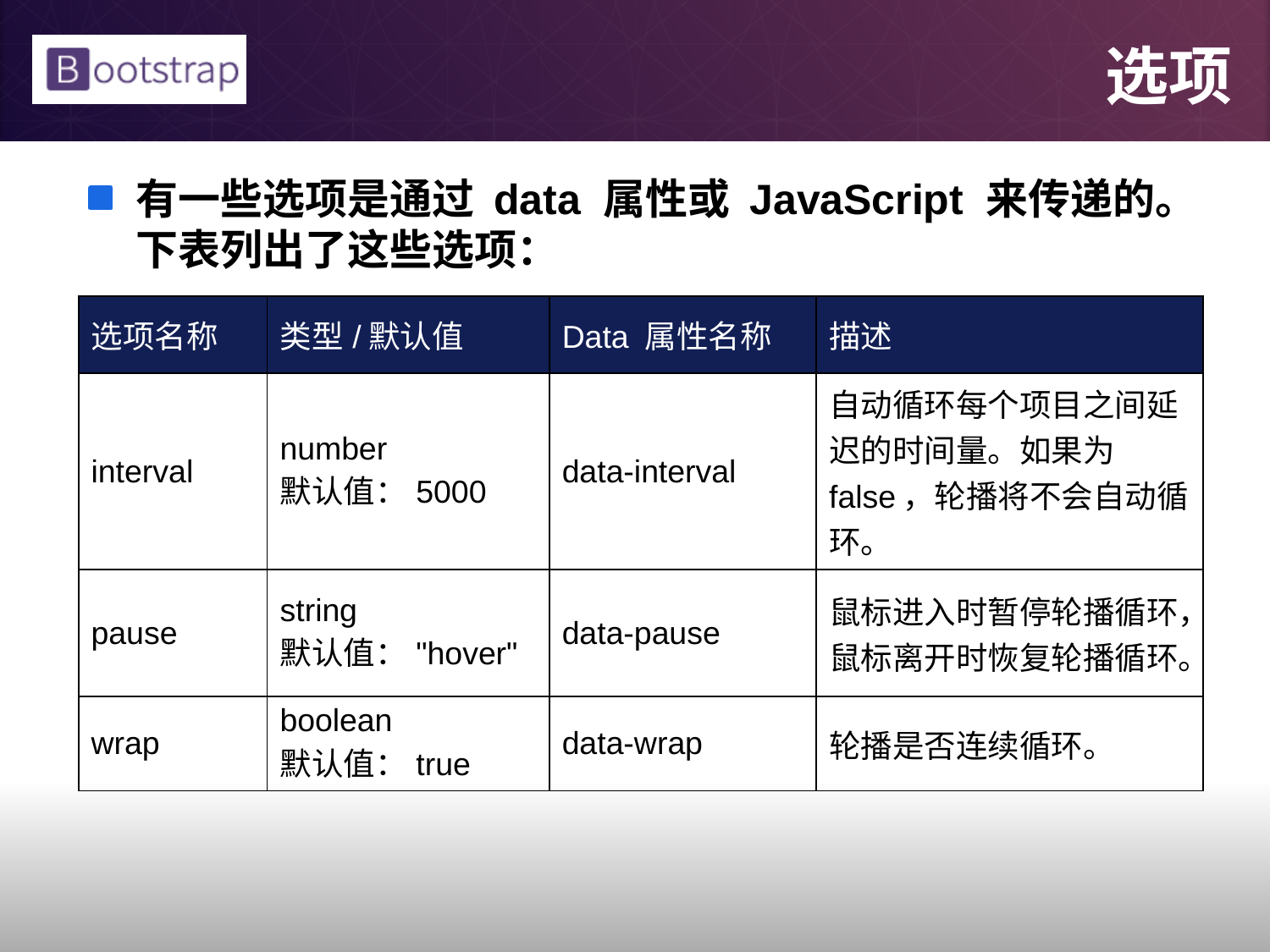

# 选项
有一些选项是通过 data 属性或 JavaScript 来传递的。下表列出了这些选项：
| 选项名称 | 类型/默认值 | Data 属性名称 | 描述 |
| --- | --- | --- | --- |
| interval | number 默认值：5000 | data-interval | 自动循环每个项目之间延迟的时间量。如果为 false，轮播将不会自动循环。 |
| pause | string 默认值："hover" | data-pause | 鼠标进入时暂停轮播循环，鼠标离开时恢复轮播循环。 |
| wrap | boolean 默认值：true | data-wrap | 轮播是否连续循环。 |